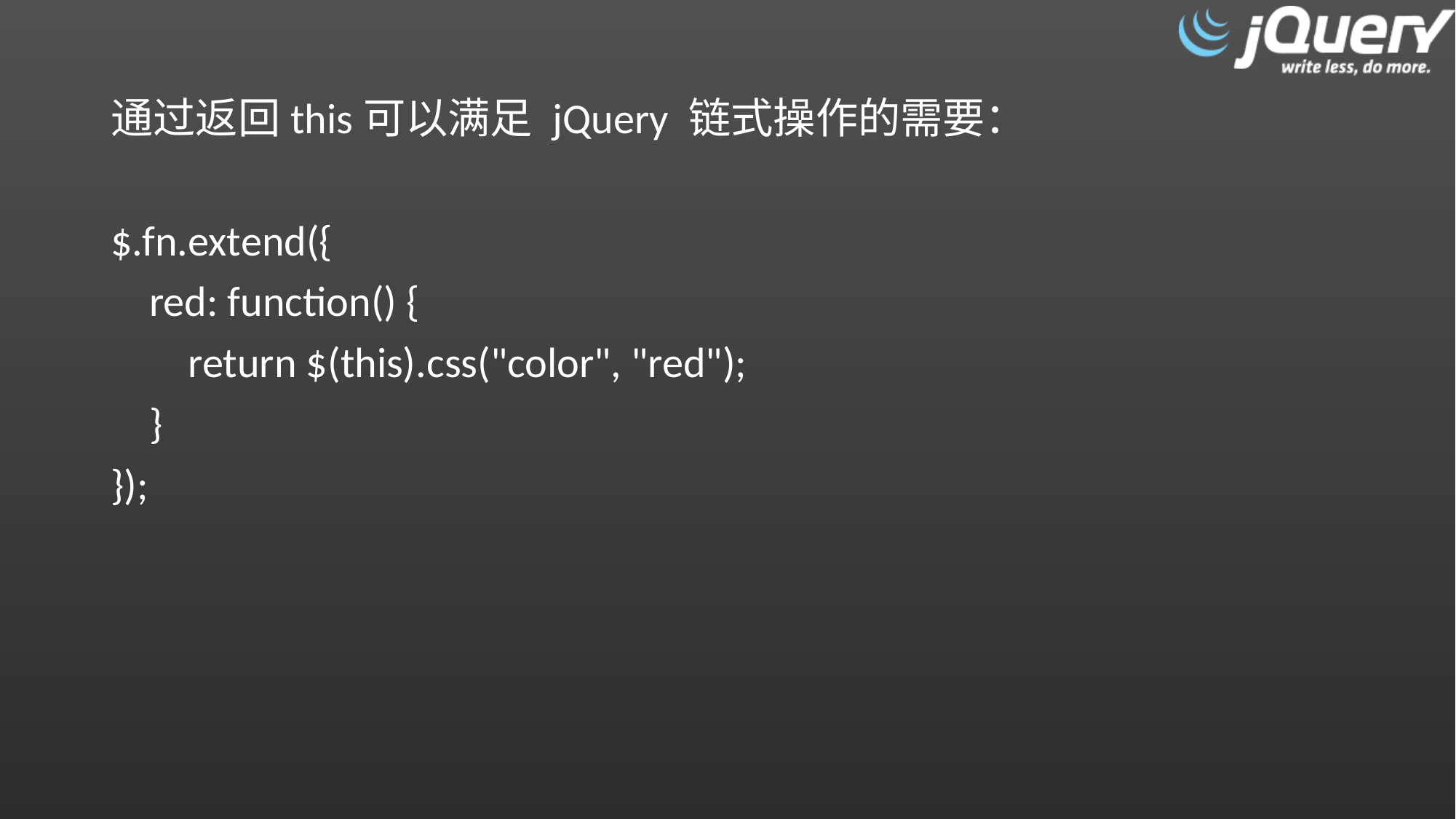

通过返回this可以满足 jQuery 链式操作的需要：

$.fn.extend({
    red: function() {
        return $(this).css("color", "red");
    }
});